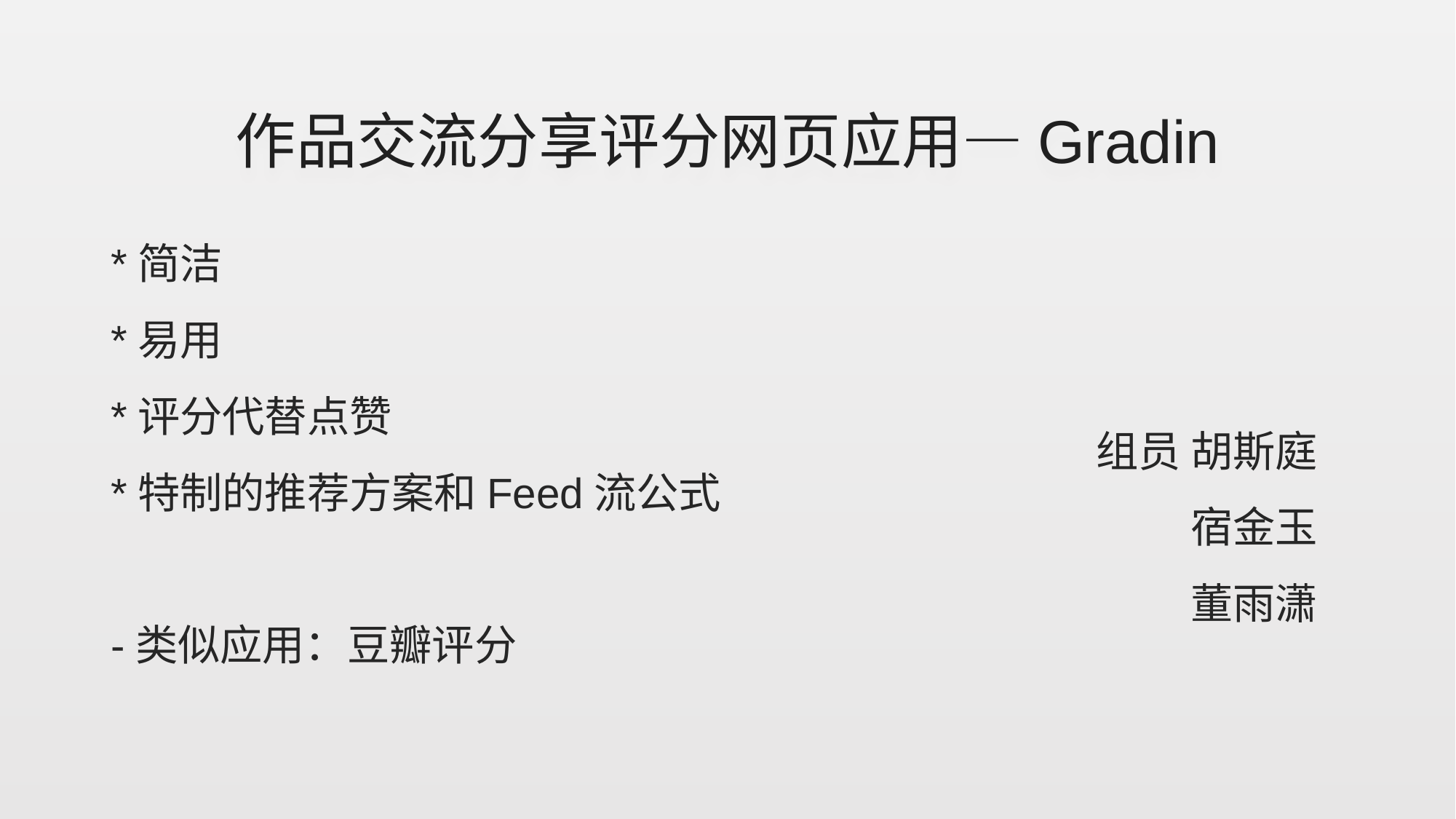

# 作品交流分享评分网页应用—Gradin
*简洁
*易用
*评分代替点赞
*特制的推荐方案和Feed流公式

-类似应用：豆瓣评分
组员 胡斯庭
        宿金玉
        董雨潇